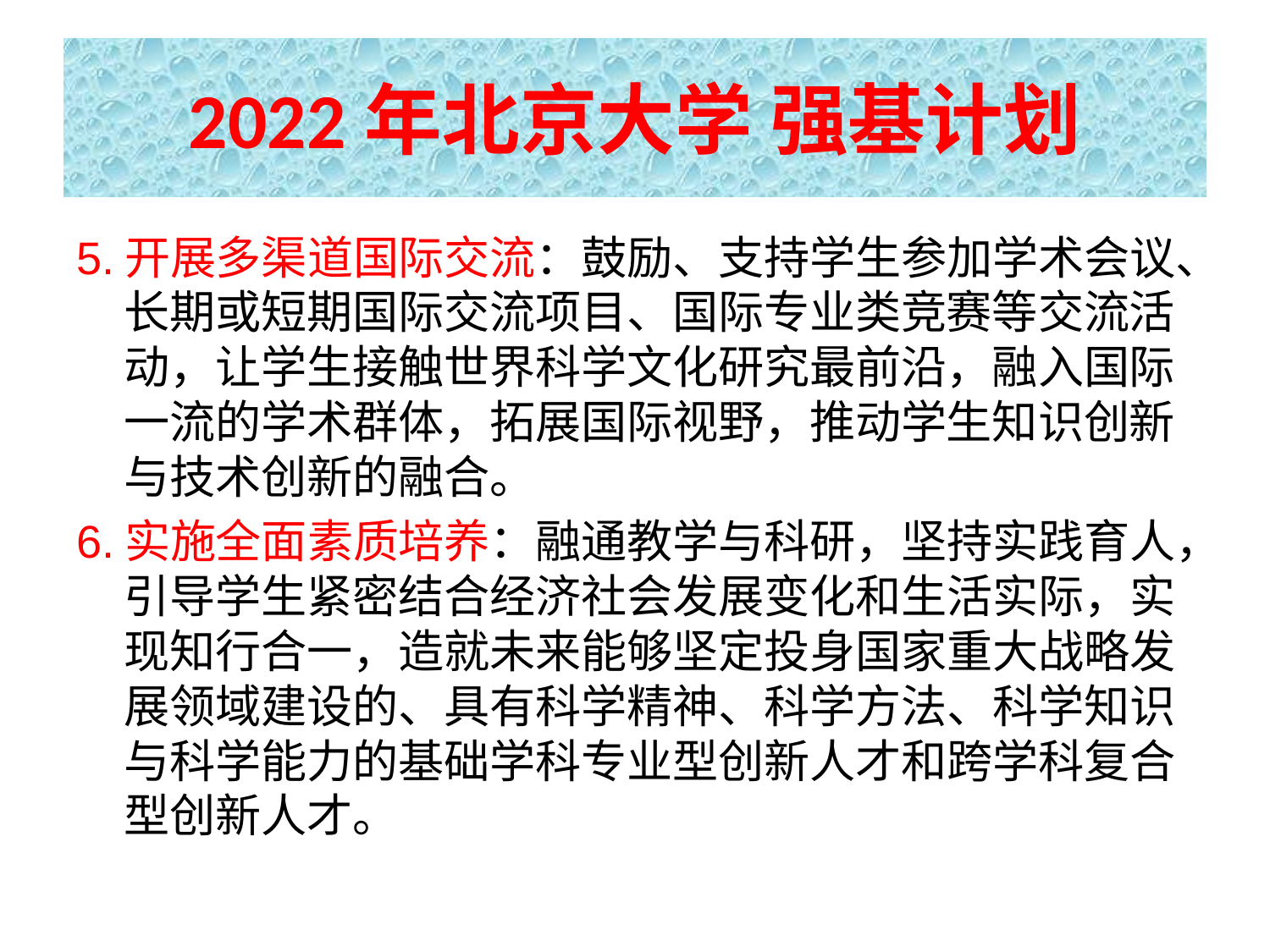

# 2022年北京大学 强基计划
5.开展多渠道国际交流：鼓励、支持学生参加学术会议、长期或短期国际交流项目、国际专业类竞赛等交流活动，让学生接触世界科学文化研究最前沿，融入国际一流的学术群体，拓展国际视野，推动学生知识创新与技术创新的融合。
6.实施全面素质培养：融通教学与科研，坚持实践育人，引导学生紧密结合经济社会发展变化和生活实际，实现知行合一，造就未来能够坚定投身国家重大战略发展领域建设的、具有科学精神、科学方法、科学知识与科学能力的基础学科专业型创新人才和跨学科复合型创新人才。